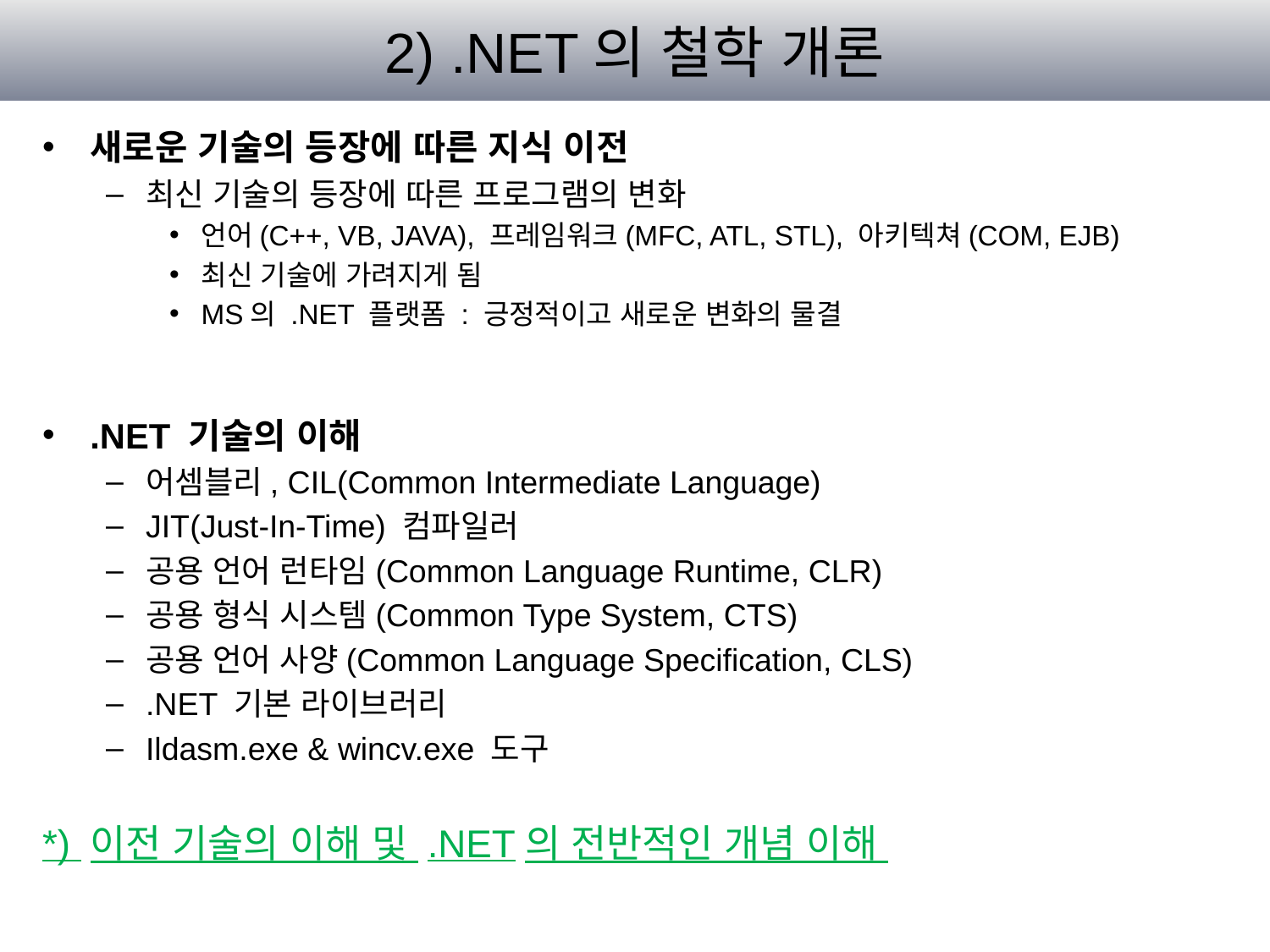

# 2) .NET의 철학 개론
새로운 기술의 등장에 따른 지식 이전
최신 기술의 등장에 따른 프로그램의 변화
언어(C++, VB, JAVA), 프레임워크(MFC, ATL, STL), 아키텍쳐(COM, EJB)
최신 기술에 가려지게 됨
MS의 .NET 플랫폼 : 긍정적이고 새로운 변화의 물결

.NET 기술의 이해
어셈블리, CIL(Common Intermediate Language)
JIT(Just-In-Time) 컴파일러
공용 언어 런타임(Common Language Runtime, CLR)
공용 형식 시스템(Common Type System, CTS)
공용 언어 사양(Common Language Specification, CLS)
.NET 기본 라이브러리
Ildasm.exe & wincv.exe 도구

*) 이전 기술의 이해 및 .NET의 전반적인 개념 이해